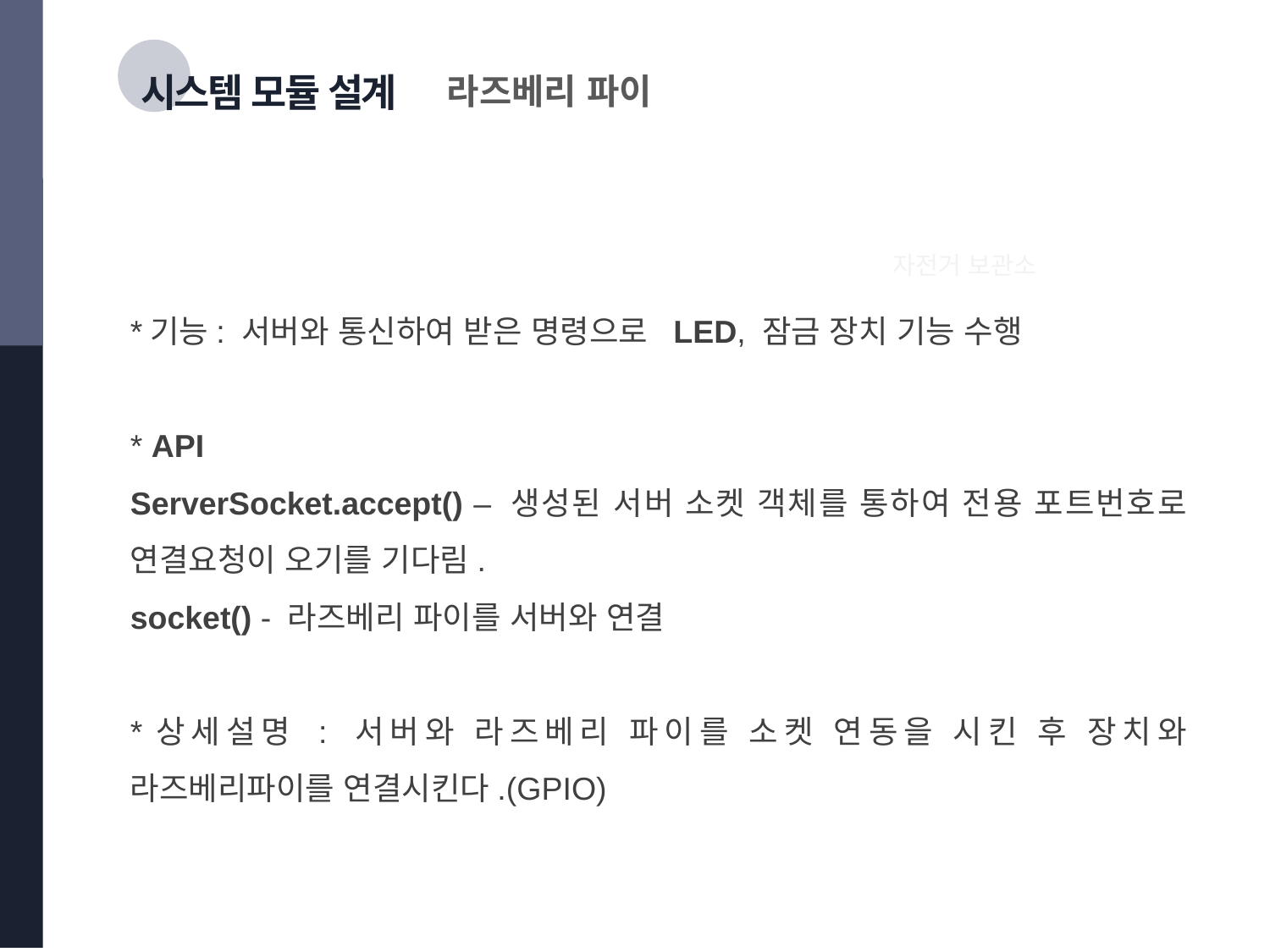

시스템 모듈 설계
라즈베리 파이

자전거 보관소
*기능: 서버와 통신하여 받은 명령으로  LED, 잠금 장치 기능 수행

* API
ServerSocket.accept() – 생성된 서버 소켓 객체를 통하여 전용 포트번호로 연결요청이 오기를 기다림.
socket() - 라즈베리 파이를 서버와 연결

*상세설명 : 서버와 라즈베리 파이를 소켓 연동을 시킨 후 장치와 라즈베리파이를 연결시킨다.(GPIO)